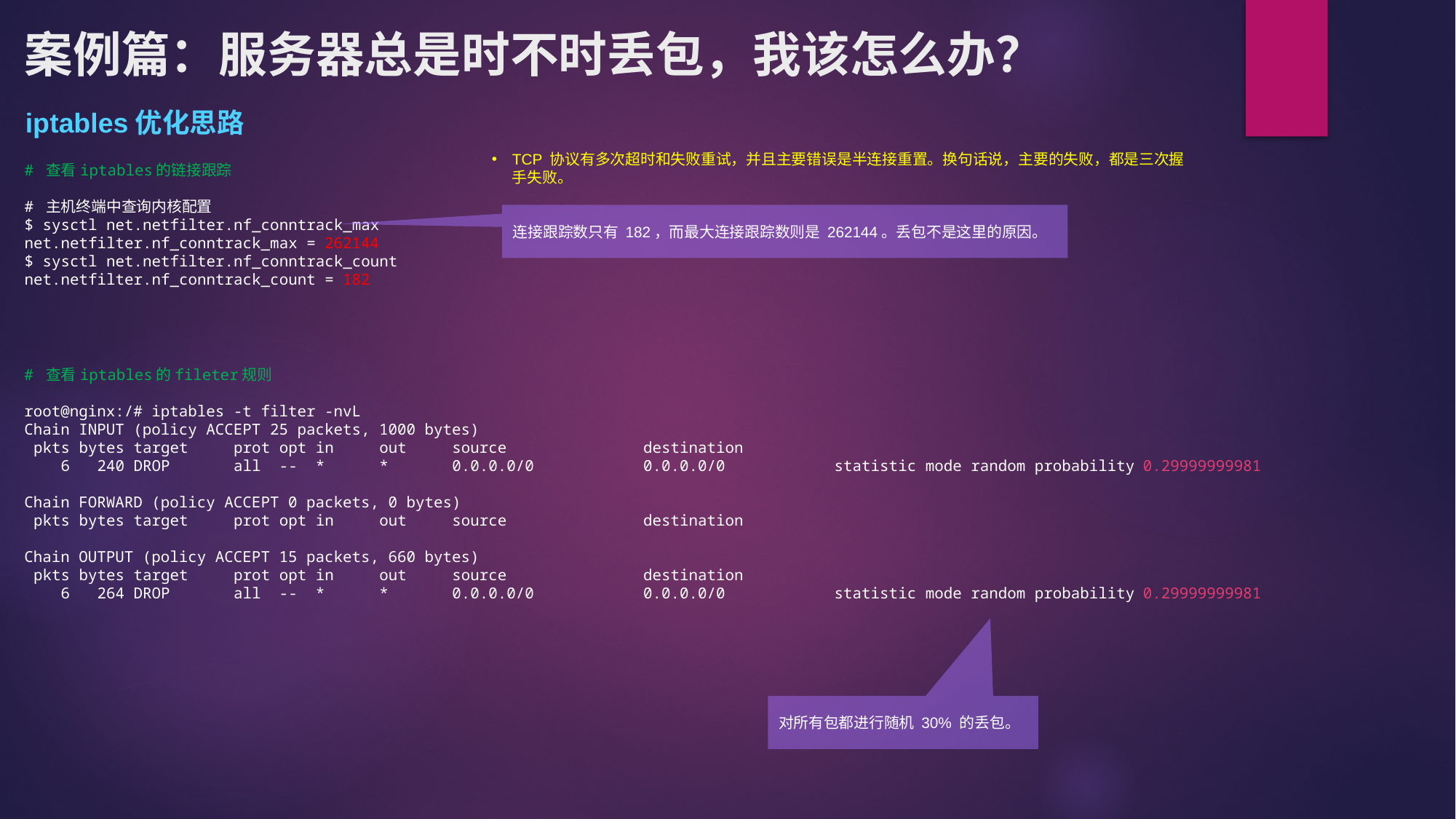

# 案例篇：服务器总是时不时丢包，我该怎么办？
iptables优化思路
TCP 协议有多次超时和失败重试，并且主要错误是半连接重置。换句话说，主要的失败，都是三次握手失败。
# 查看iptables的链接跟踪

# 主机终端中查询内核配置
$ sysctl net.netfilter.nf_conntrack_max
net.netfilter.nf_conntrack_max = 262144
$ sysctl net.netfilter.nf_conntrack_count
net.netfilter.nf_conntrack_count = 182
连接跟踪数只有 182，而最大连接跟踪数则是 262144。丢包不是这里的原因。
# 查看iptables的fileter规则

root@nginx:/# iptables -t filter -nvL
Chain INPUT (policy ACCEPT 25 packets, 1000 bytes)
 pkts bytes target     prot opt in     out     source               destination
    6   240 DROP       all  --  *      *       0.0.0.0/0            0.0.0.0/0            statistic mode random probability 0.29999999981

Chain FORWARD (policy ACCEPT 0 packets, 0 bytes)
 pkts bytes target     prot opt in     out     source               destination

Chain OUTPUT (policy ACCEPT 15 packets, 660 bytes)
 pkts bytes target     prot opt in     out     source               destination
    6   264 DROP       all  --  *      *       0.0.0.0/0            0.0.0.0/0            statistic mode random probability 0.29999999981
对所有包都进行随机 30% 的丢包。